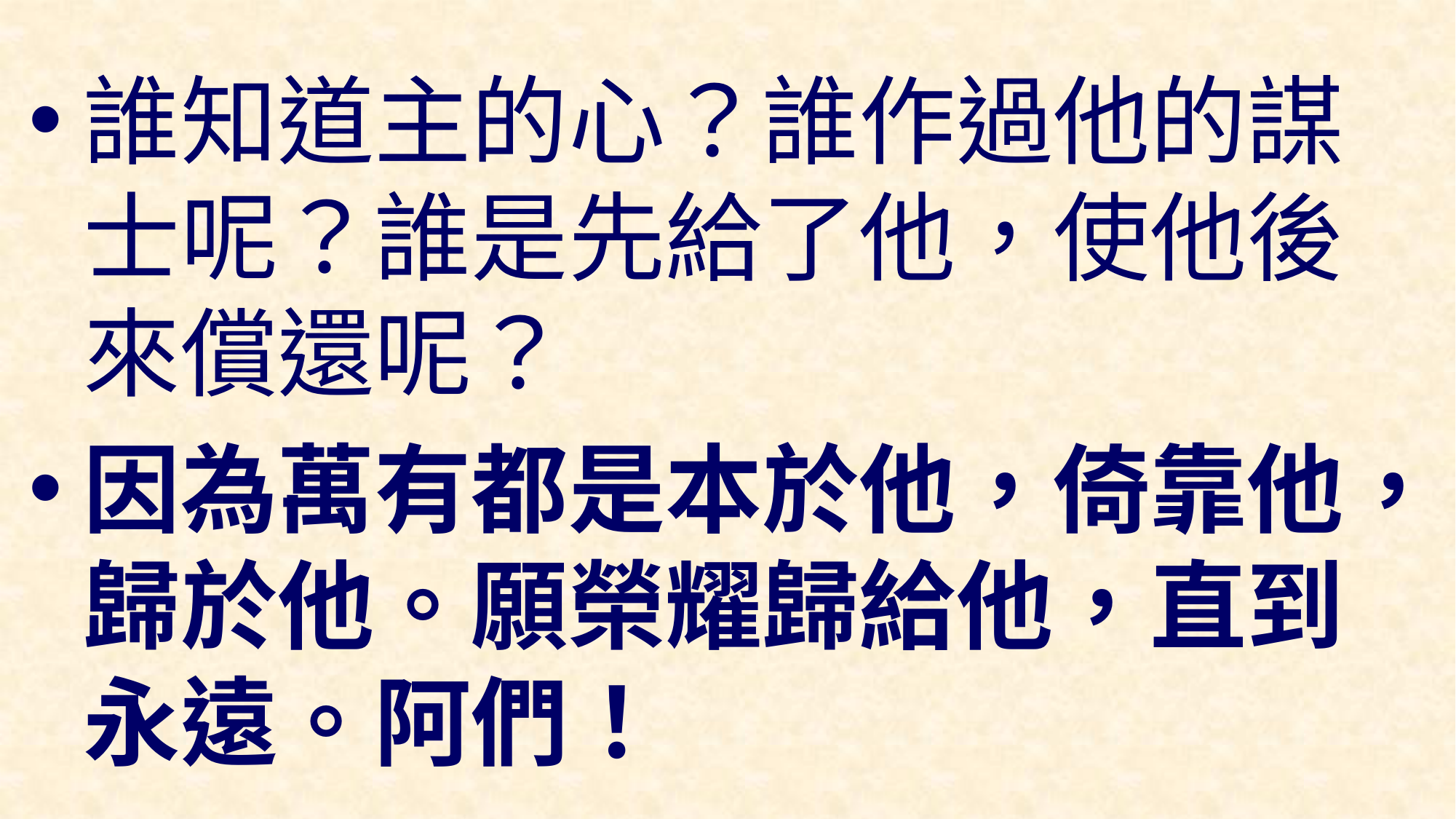

誰知道主的心？誰作過他的謀士呢？誰是先給了他，使他後來償還呢？
因為萬有都是本於他，倚靠他，歸於他。願榮耀歸給他，直到永遠。阿們！